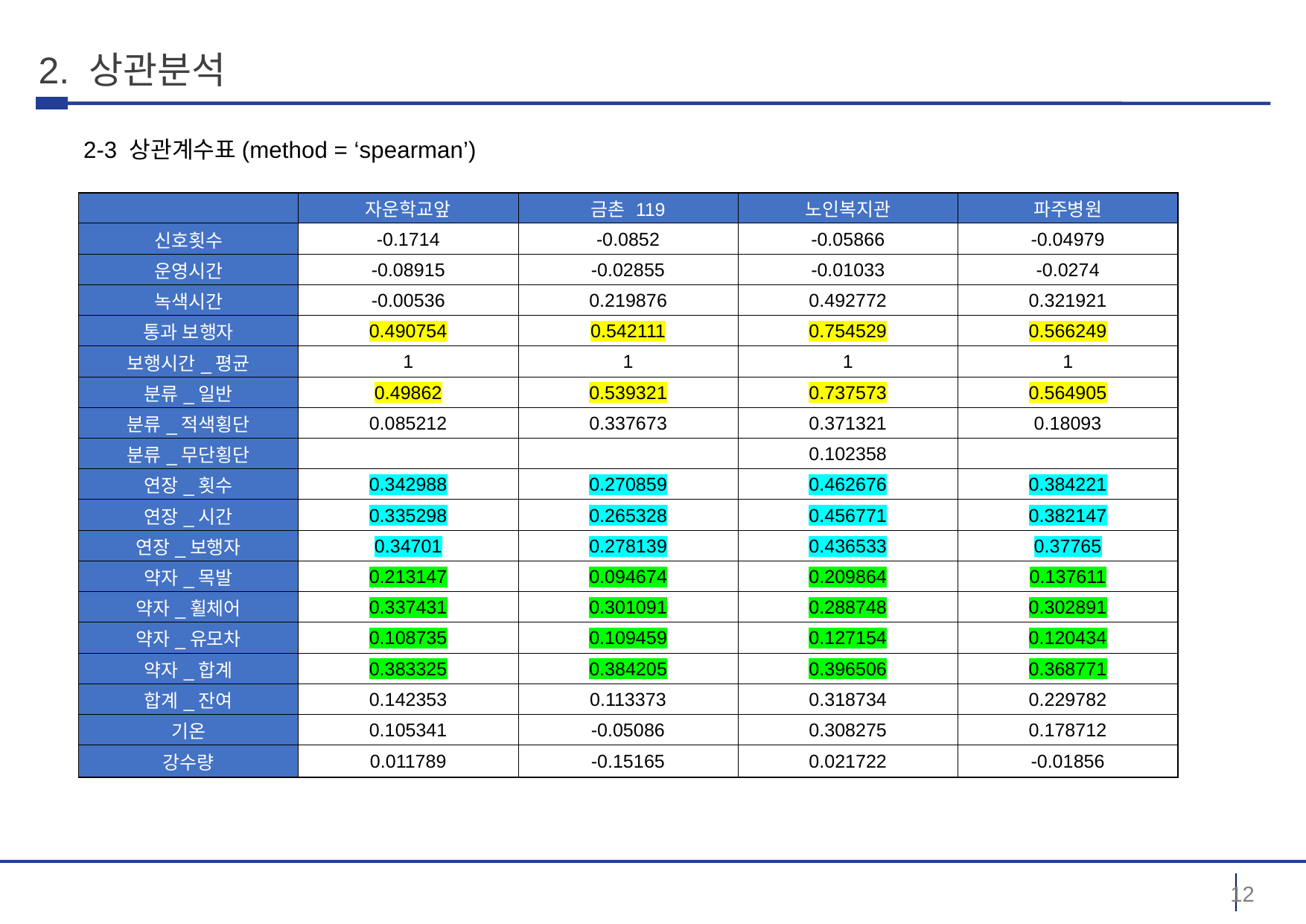

2. 상관분석
 2-3 상관계수표(method = ‘spearman’)
|  | 자운학교앞 | 금촌 119 | 노인복지관 | 파주병원 |
| --- | --- | --- | --- | --- |
| 신호횟수 | -0.1714 | -0.0852 | -0.05866 | -0.04979 |
| 운영시간 | -0.08915 | -0.02855 | -0.01033 | -0.0274 |
| 녹색시간 | -0.00536 | 0.219876 | 0.492772 | 0.321921 |
| 통과 보행자 | 0.490754 | 0.542111 | 0.754529 | 0.566249 |
| 보행시간\_평균 | 1 | 1 | 1 | 1 |
| 분류\_일반 | 0.49862 | 0.539321 | 0.737573 | 0.564905 |
| 분류\_적색횡단 | 0.085212 | 0.337673 | 0.371321 | 0.18093 |
| 분류\_무단횡단 |  |  | 0.102358 |  |
| 연장\_횟수 | 0.342988 | 0.270859 | 0.462676 | 0.384221 |
| 연장\_시간 | 0.335298 | 0.265328 | 0.456771 | 0.382147 |
| 연장\_보행자 | 0.34701 | 0.278139 | 0.436533 | 0.37765 |
| 약자\_목발 | 0.213147 | 0.094674 | 0.209864 | 0.137611 |
| 약자\_휠체어 | 0.337431 | 0.301091 | 0.288748 | 0.302891 |
| 약자\_유모차 | 0.108735 | 0.109459 | 0.127154 | 0.120434 |
| 약자\_합계 | 0.383325 | 0.384205 | 0.396506 | 0.368771 |
| 합계\_잔여 | 0.142353 | 0.113373 | 0.318734 | 0.229782 |
| 기온 | 0.105341 | -0.05086 | 0.308275 | 0.178712 |
| 강수량 | 0.011789 | -0.15165 | 0.021722 | -0.01856 |